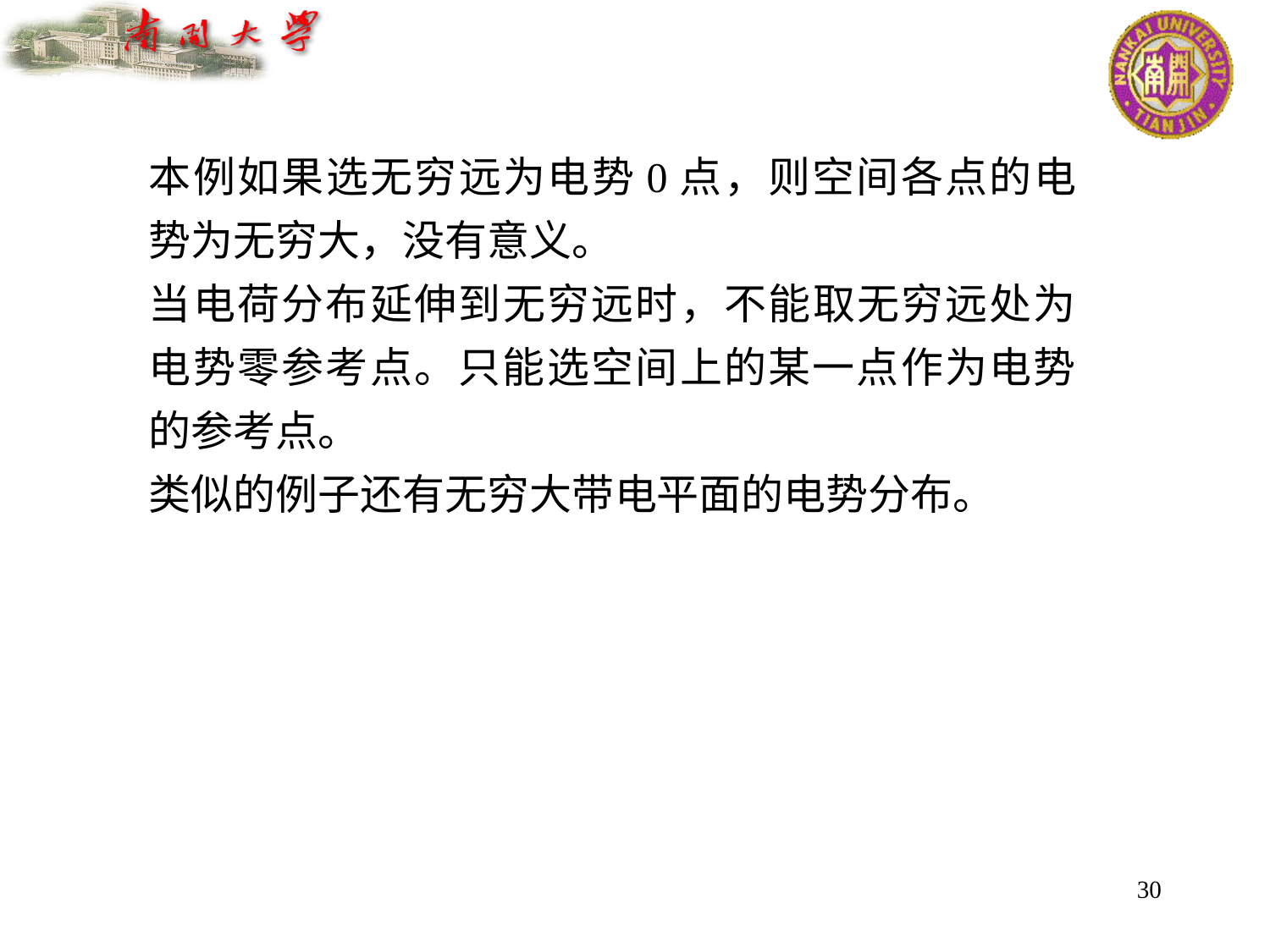

本例如果选无穷远为电势0点，则空间各点的电势为无穷大，没有意义。
当电荷分布延伸到无穷远时，不能取无穷远处为电势零参考点。只能选空间上的某一点作为电势的参考点。
类似的例子还有无穷大带电平面的电势分布。
30